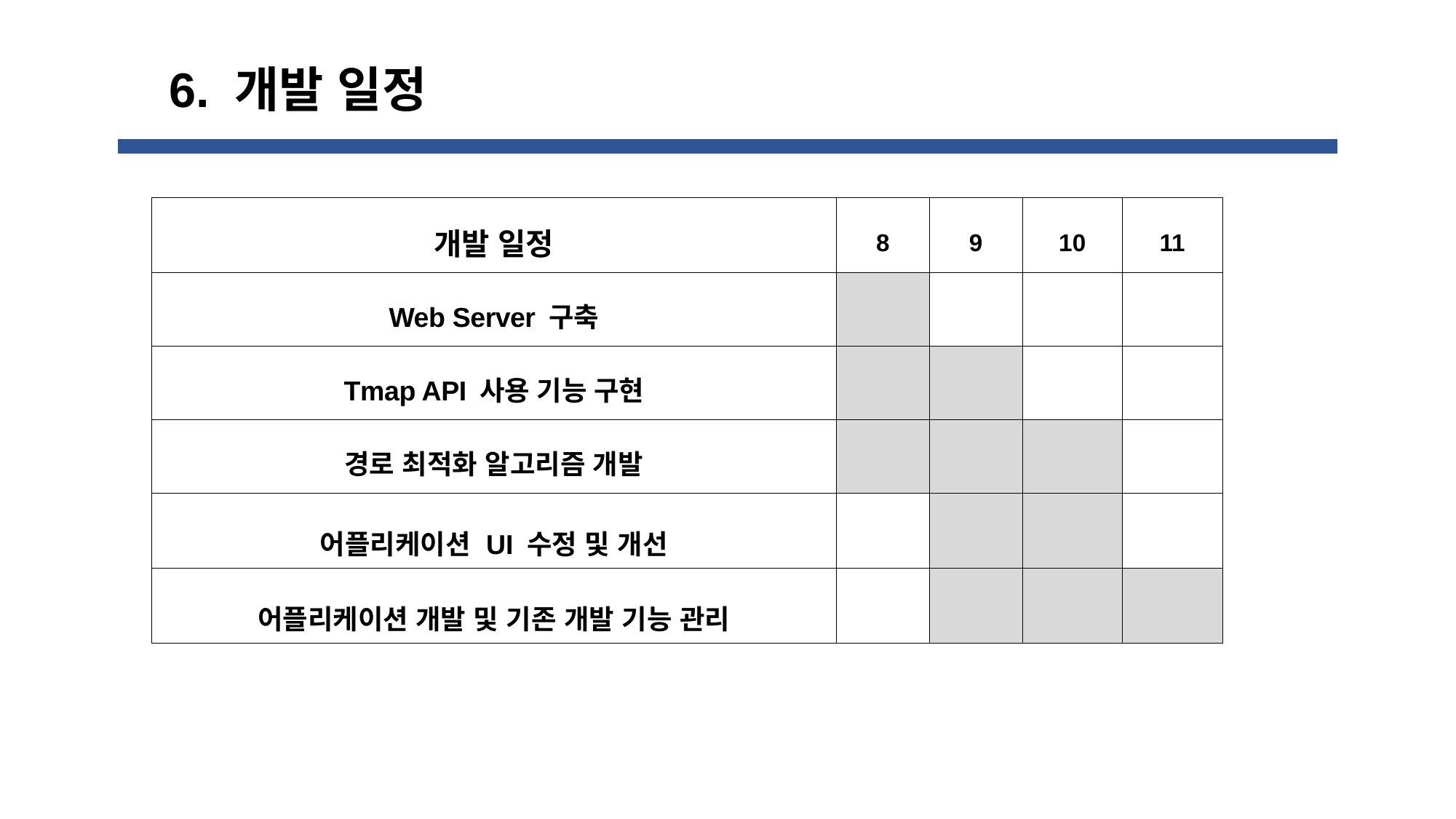

6. 개발 일정
| 개발 일정 | 8 | 9 | 10 | 11 |
| --- | --- | --- | --- | --- |
| Web Server 구축 |  |  |  |  |
| Tmap API 사용 기능 구현 |  |  |  |  |
| 경로 최적화 알고리즘 개발 |  |  |  |  |
| 어플리케이션 UI 수정 및 개선 |  |  |  |  |
| 어플리케이션 개발 및 기존 개발 기능 관리 |  |  |  |  |